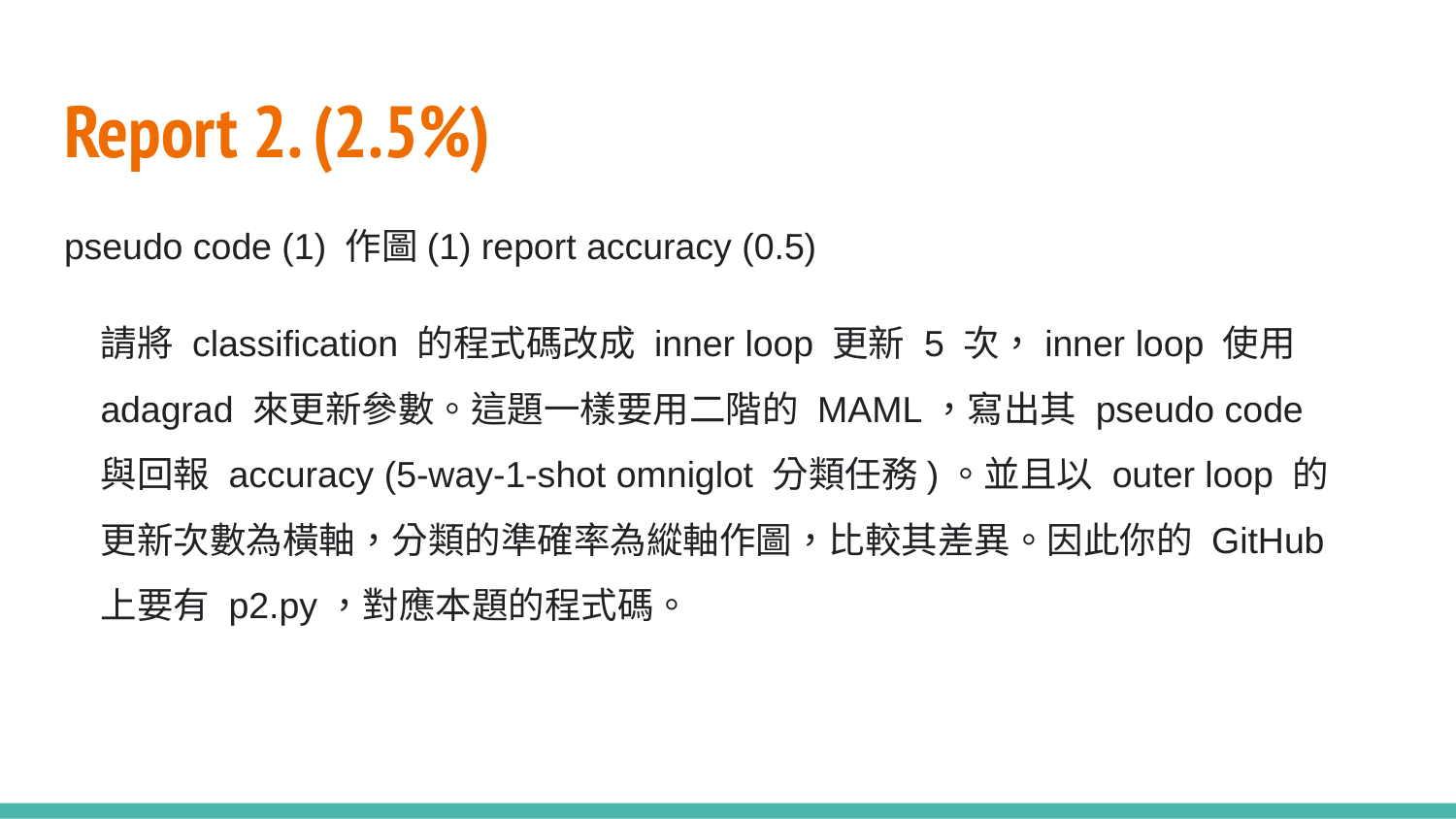

# Report 2. (2.5%)
pseudo code (1) 作圖(1) report accuracy (0.5)
請將 classification 的程式碼改成 inner loop 更新 5 次，inner loop 使用 adagrad 來更新參數。這題一樣要用二階的 MAML，寫出其 pseudo code 與回報 accuracy (5-way-1-shot omniglot 分類任務)。並且以 outer loop 的更新次數為橫軸，分類的準確率為縱軸作圖，比較其差異。因此你的 GitHub 上要有 p2.py，對應本題的程式碼。